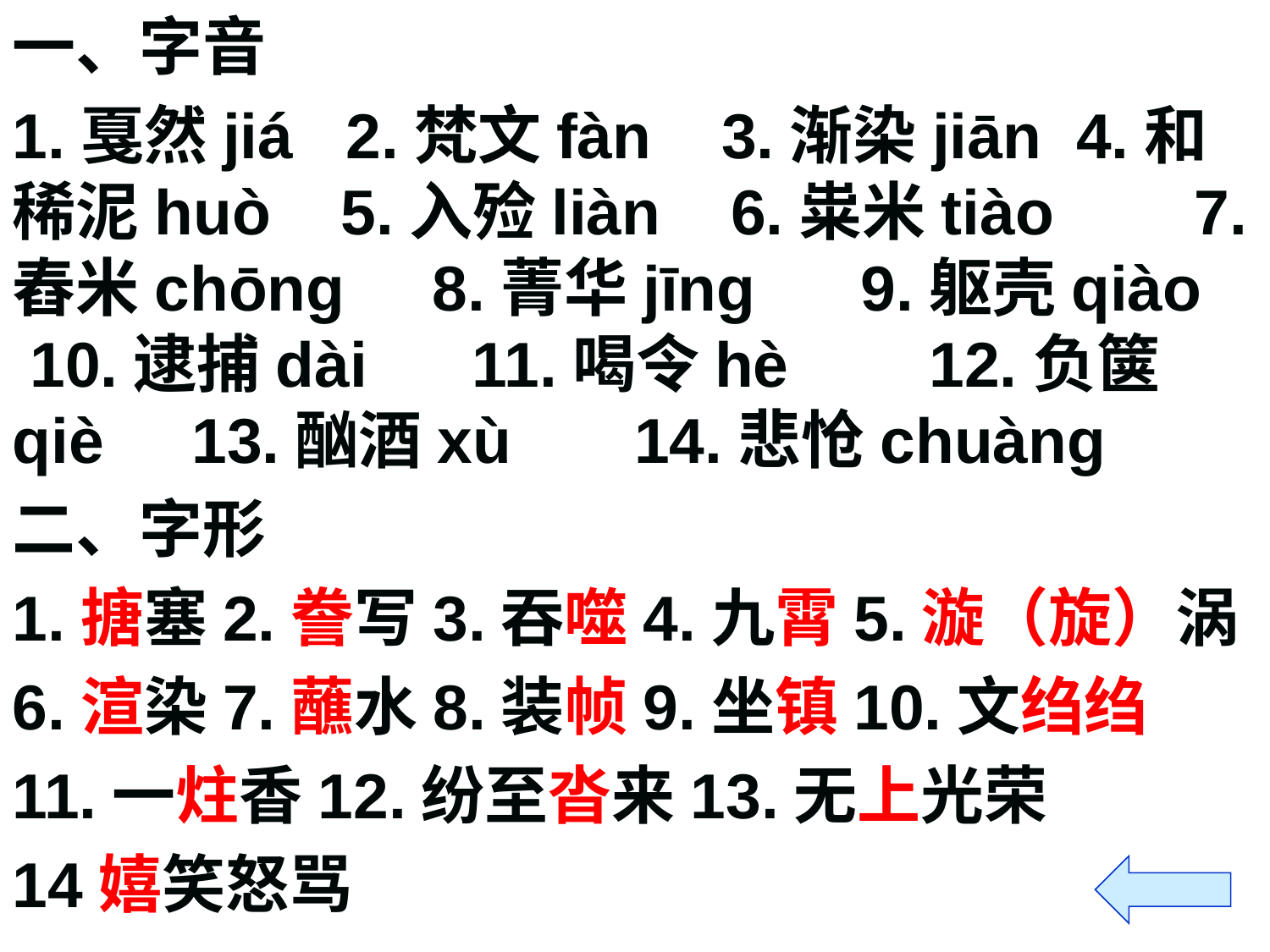

一、字音
1.戛然jiá   2.梵文fàn    3.渐染jiān  4.和稀泥huò    5.入殓liàn    6.粜米tiào        7.舂米chōng     8.菁华jīng      9.躯壳qiào     10.逮捕dài      11.喝令hè        12.负箧qiè     13.酗酒xù       14.悲怆chuàng
二、字形
1.搪塞2.誊写3.吞噬4.九霄5.漩（旋）涡
6.渲染7.蘸水8.装帧9.坐镇10.文绉绉
11.一炷香12.纷至沓来13.无上光荣
14嬉笑怒骂